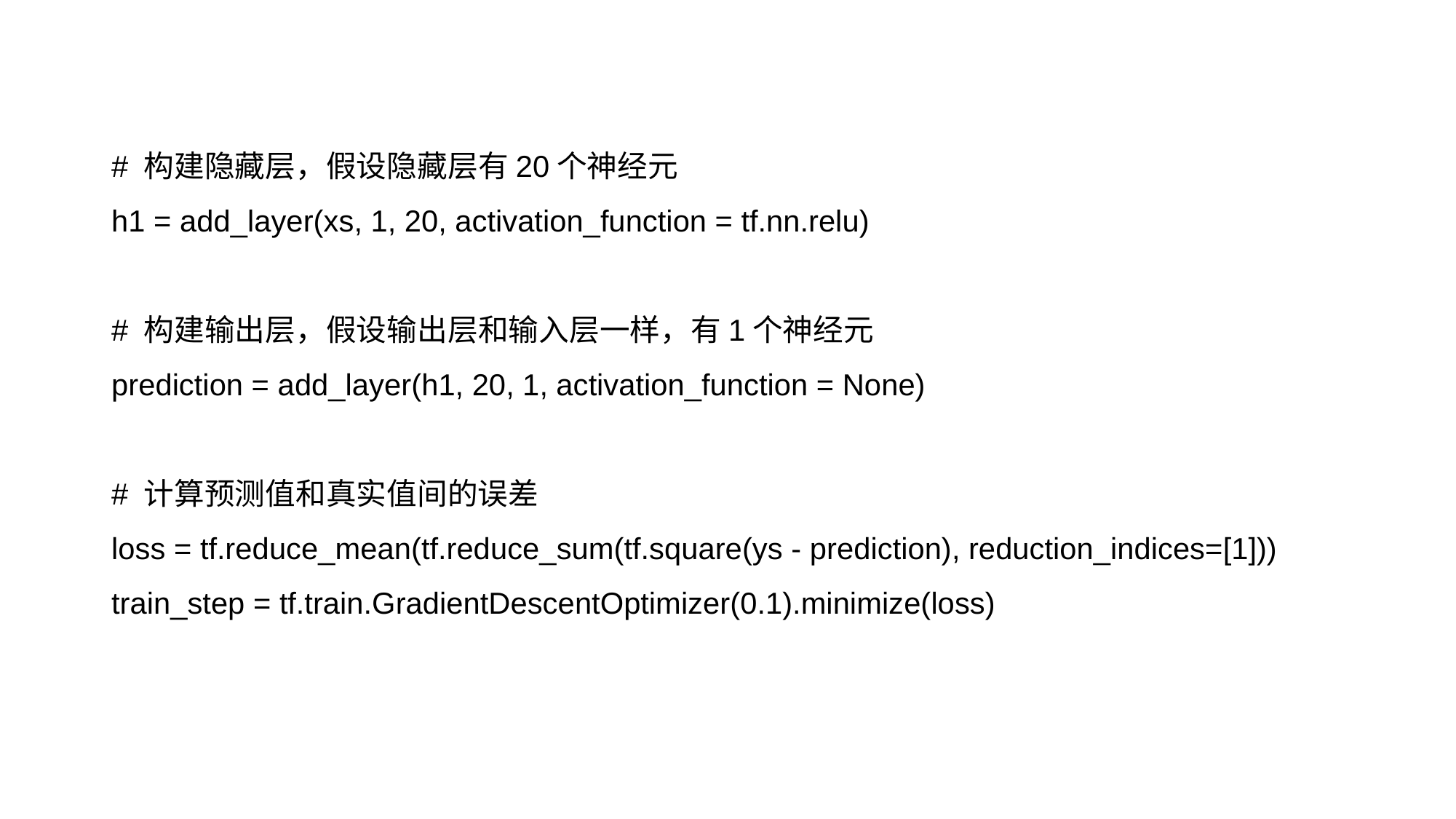

# 构建隐藏层，假设隐藏层有20个神经元
h1 = add_layer(xs, 1, 20, activation_function = tf.nn.relu)

# 构建输出层，假设输出层和输入层一样，有1个神经元
prediction = add_layer(h1, 20, 1, activation_function = None)

# 计算预测值和真实值间的误差
loss = tf.reduce_mean(tf.reduce_sum(tf.square(ys - prediction), reduction_indices=[1]))
train_step = tf.train.GradientDescentOptimizer(0.1).minimize(loss)